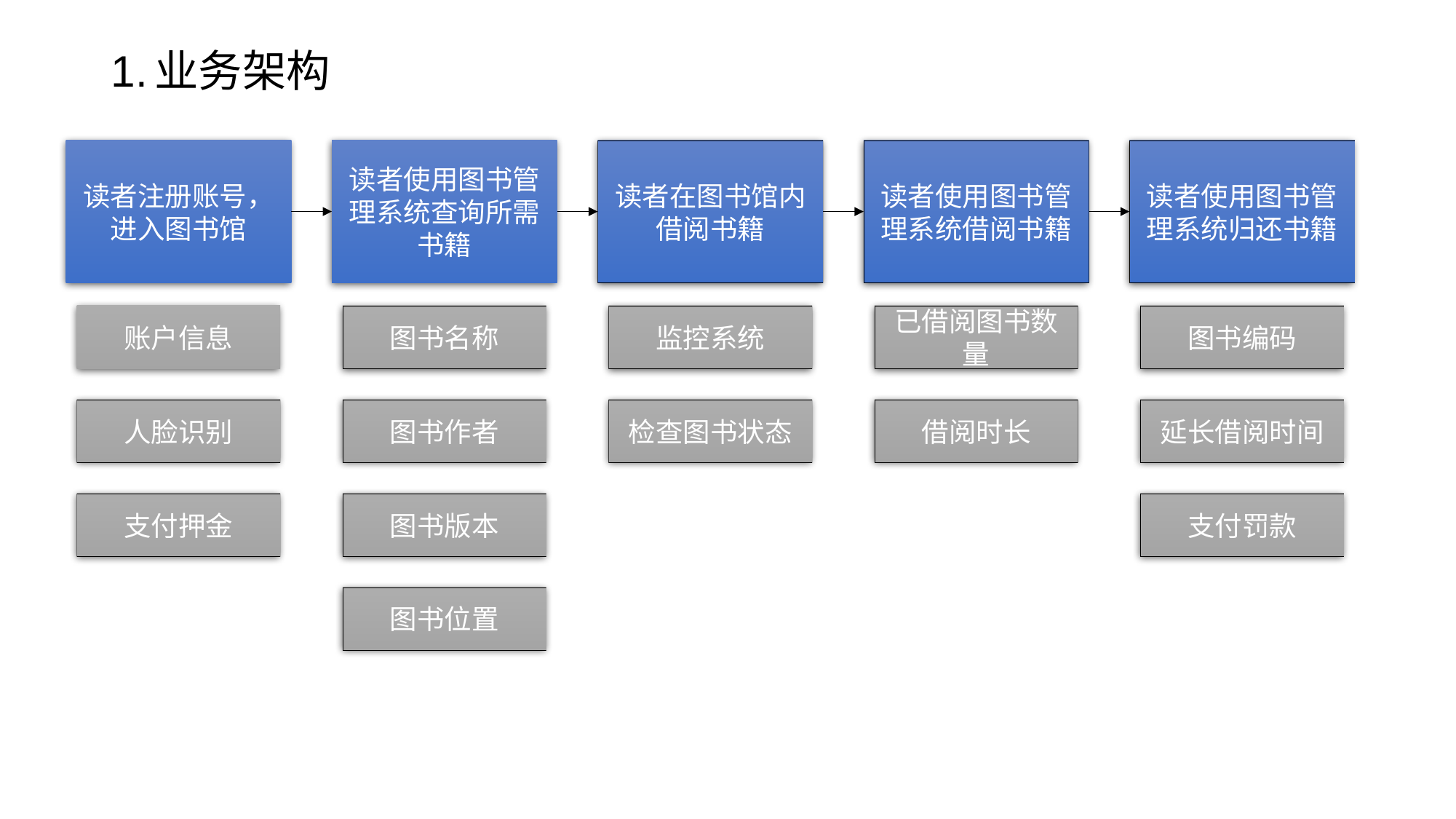

# 1.业务架构
读者使用图书管理系统查询所需书籍
读者在图书馆内借阅书籍
读者使用图书管理系统借阅书籍
读者使用图书管理系统归还书籍
读者注册账号，进入图书馆
账户信息
图书名称
监控系统
已借阅图书数量
图书编码
人脸识别
图书作者
检查图书状态
借阅时长
延长借阅时间
支付押金
图书版本
支付罚款
图书位置